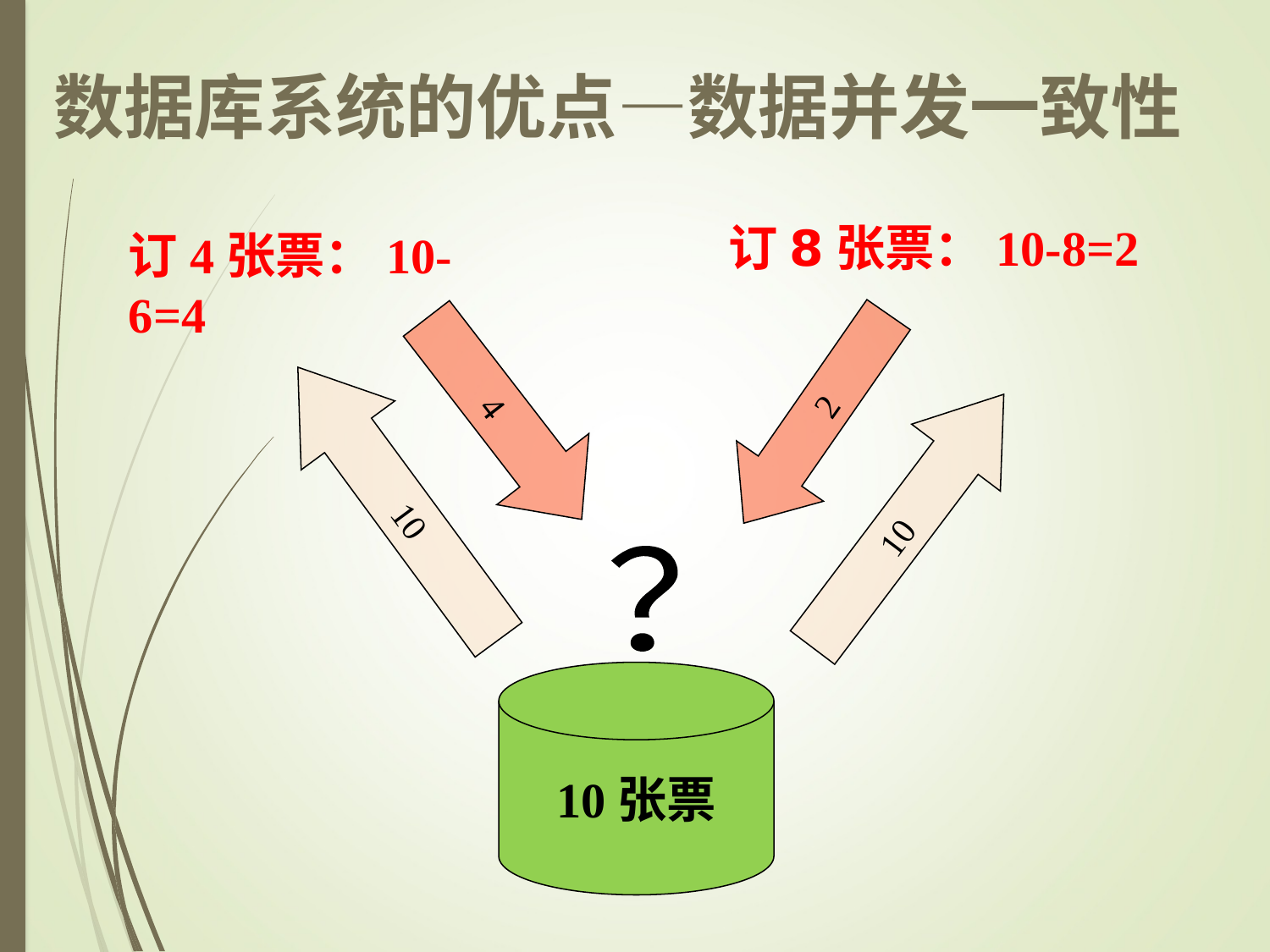

数据库系统的优点—数据并发一致性
订8张票：10-8=2
订4张票：10-6=4
4
2
10
10
？
10张票